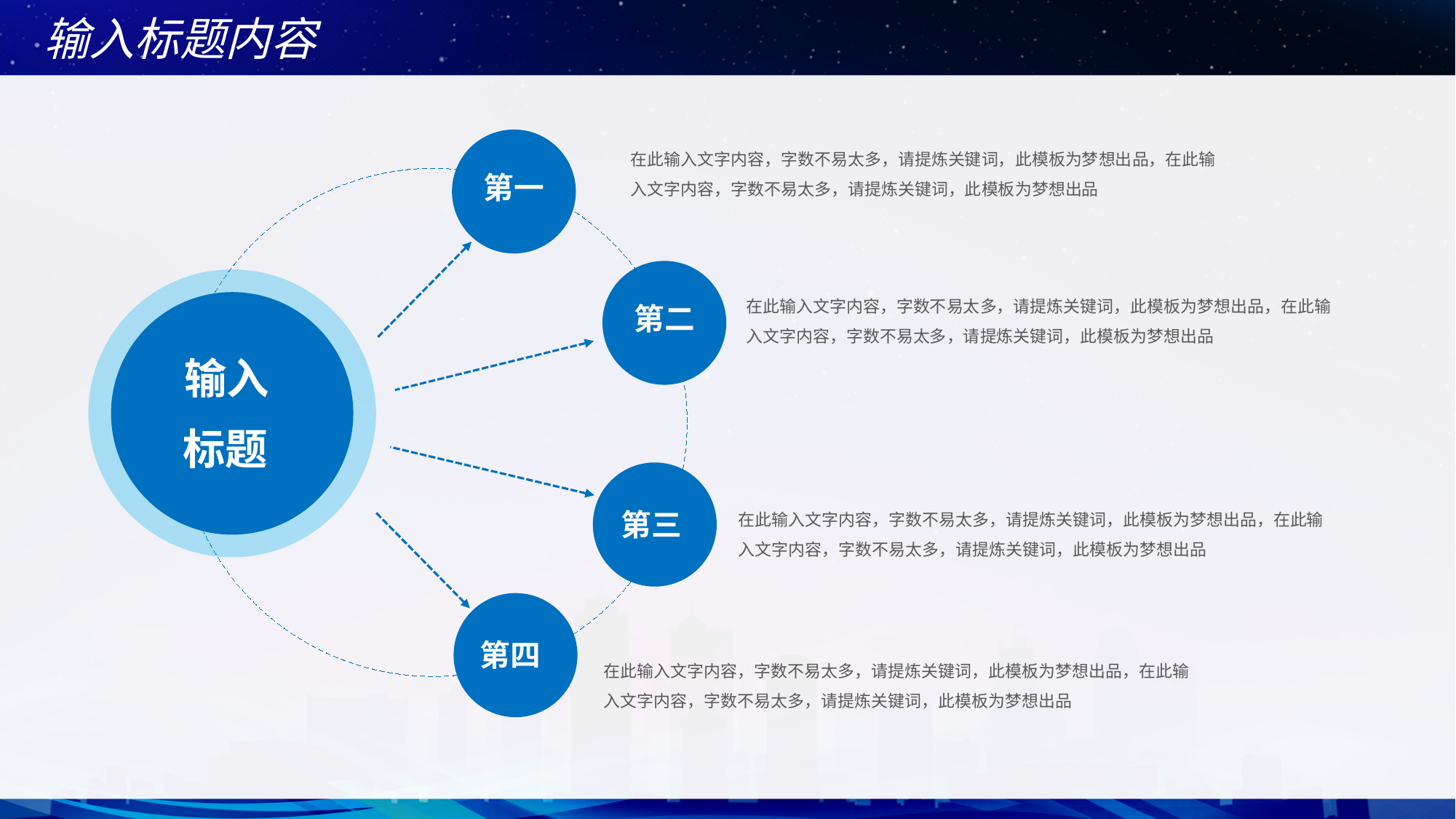

输入标题内容

在此输入文字内容，字数不易太多，请提炼关键词，此模板为梦想出品，在此输入文字内容，字数不易太多，请提炼关键词，此模板为梦想出品
第一

在此输入文字内容，字数不易太多，请提炼关键词，此模板为梦想出品，在此输入文字内容，字数不易太多，请提炼关键词，此模板为梦想出品

第二

输入
标题

在此输入文字内容，字数不易太多，请提炼关键词，此模板为梦想出品，在此输入文字内容，字数不易太多，请提炼关键词，此模板为梦想出品
第三

第四
在此输入文字内容，字数不易太多，请提炼关键词，此模板为梦想出品，在此输入文字内容，字数不易太多，请提炼关键词，此模板为梦想出品